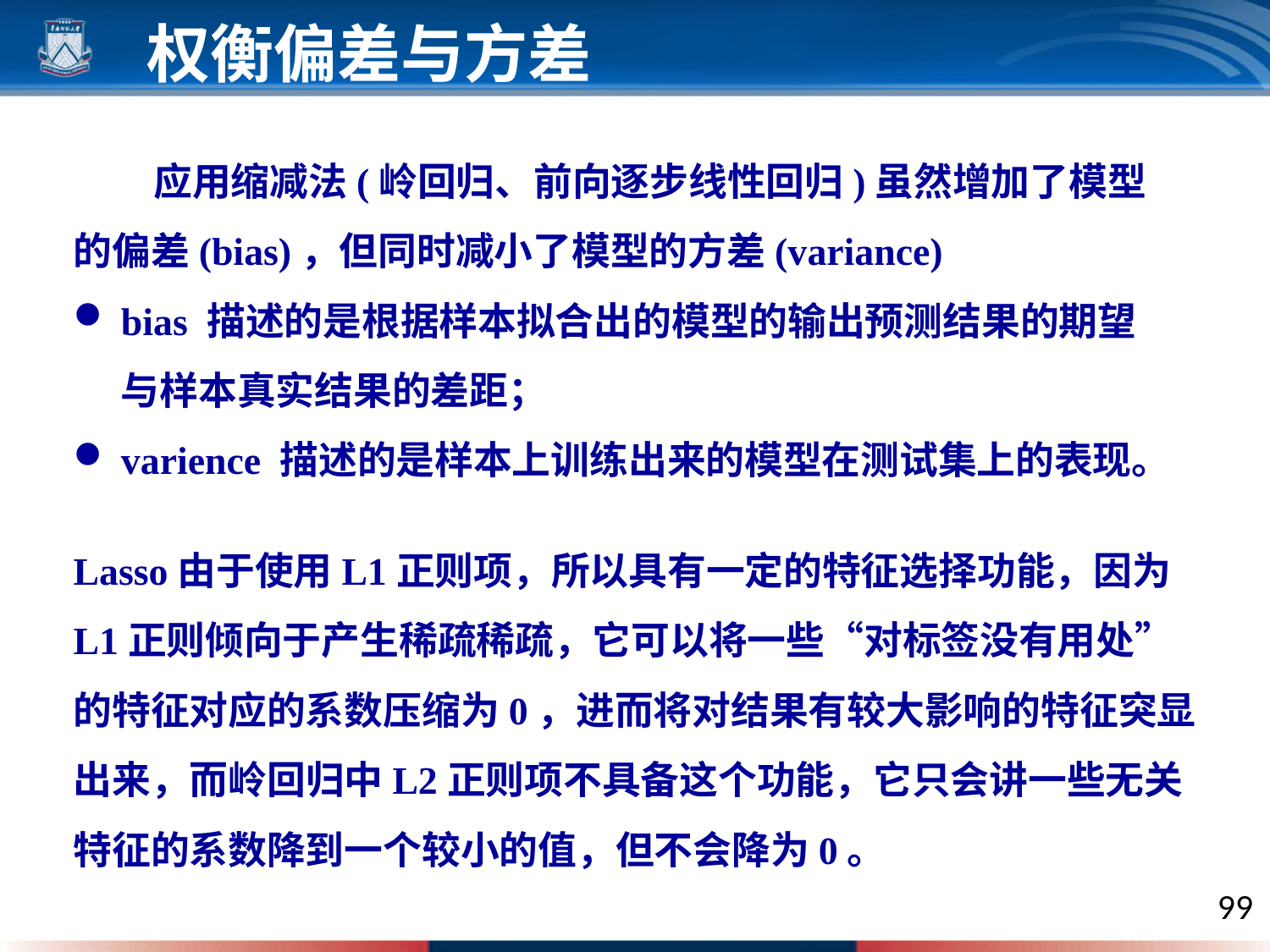

权衡偏差与方差
        应用缩减法(岭回归、前向逐步线性回归)虽然增加了模型的偏差(bias)，但同时减小了模型的方差(variance)
bias 描述的是根据样本拟合出的模型的输出预测结果的期望与样本真实结果的差距；
varience 描述的是样本上训练出来的模型在测试集上的表现。
Lasso由于使用L1正则项，所以具有一定的特征选择功能，因为L1正则倾向于产生稀疏稀疏，它可以将一些“对标签没有用处”的特征对应的系数压缩为0，进而将对结果有较大影响的特征突显出来，而岭回归中L2正则项不具备这个功能，它只会讲一些无关特征的系数降到一个较小的值，但不会降为0。